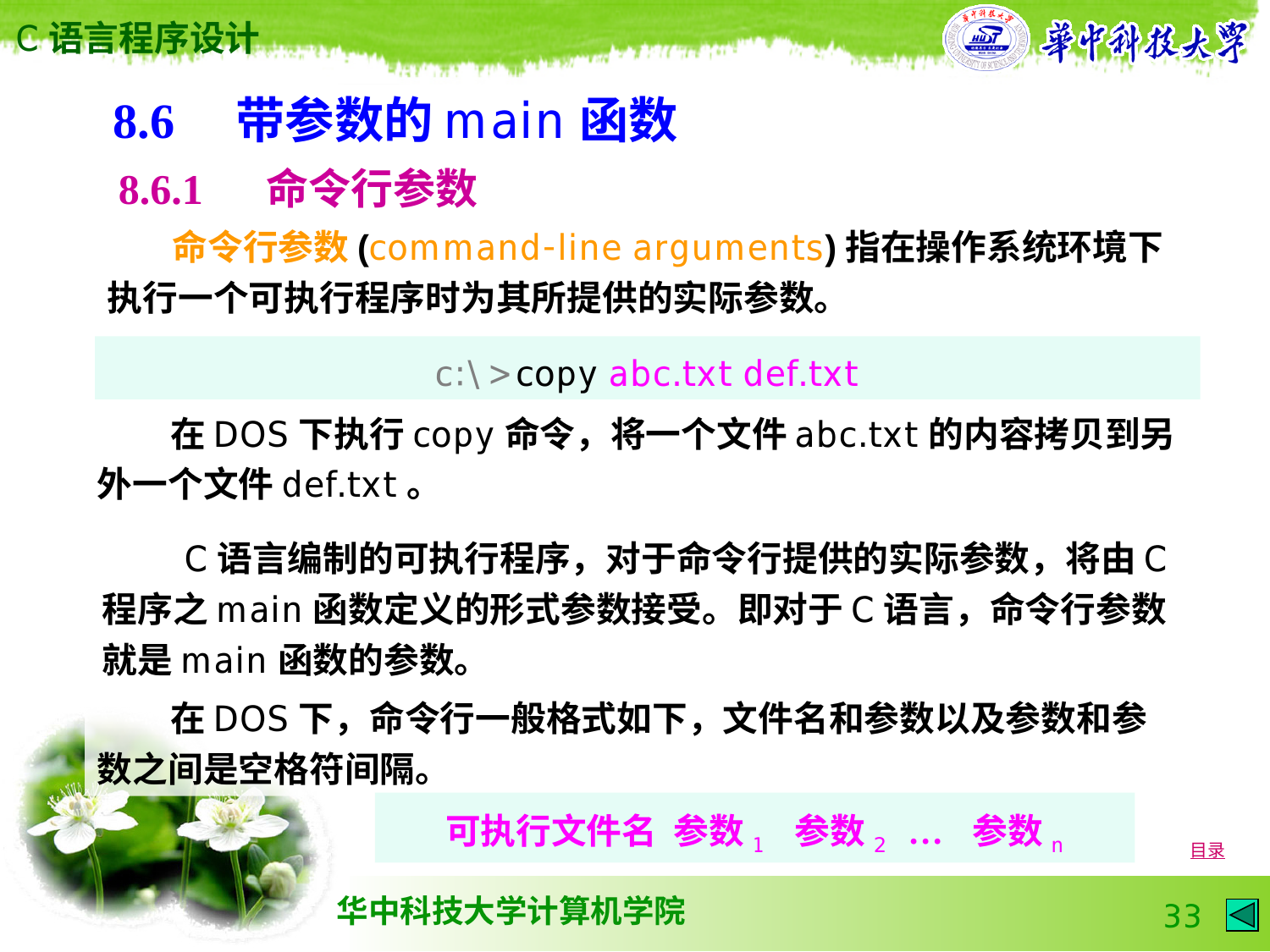

8.6　带参数的main函数
8.6.1 　命令行参数
       命令行参数(command-line arguments)指在操作系统环境下执行一个可执行程序时为其所提供的实际参数。
c:\>copy abc.txt def.txt
        在DOS下执行copy命令，将一个文件abc.txt的内容拷贝到另外一个文件def.txt。
        C语言编制的可执行程序，对于命令行提供的实际参数，将由C程序之main函数定义的形式参数接受。即对于C语言，命令行参数就是main函数的参数。
        在DOS下，命令行一般格式如下，文件名和参数以及参数和参数之间是空格符间隔。
可执行文件名  参数1  参数2  …  参数n
目录
33